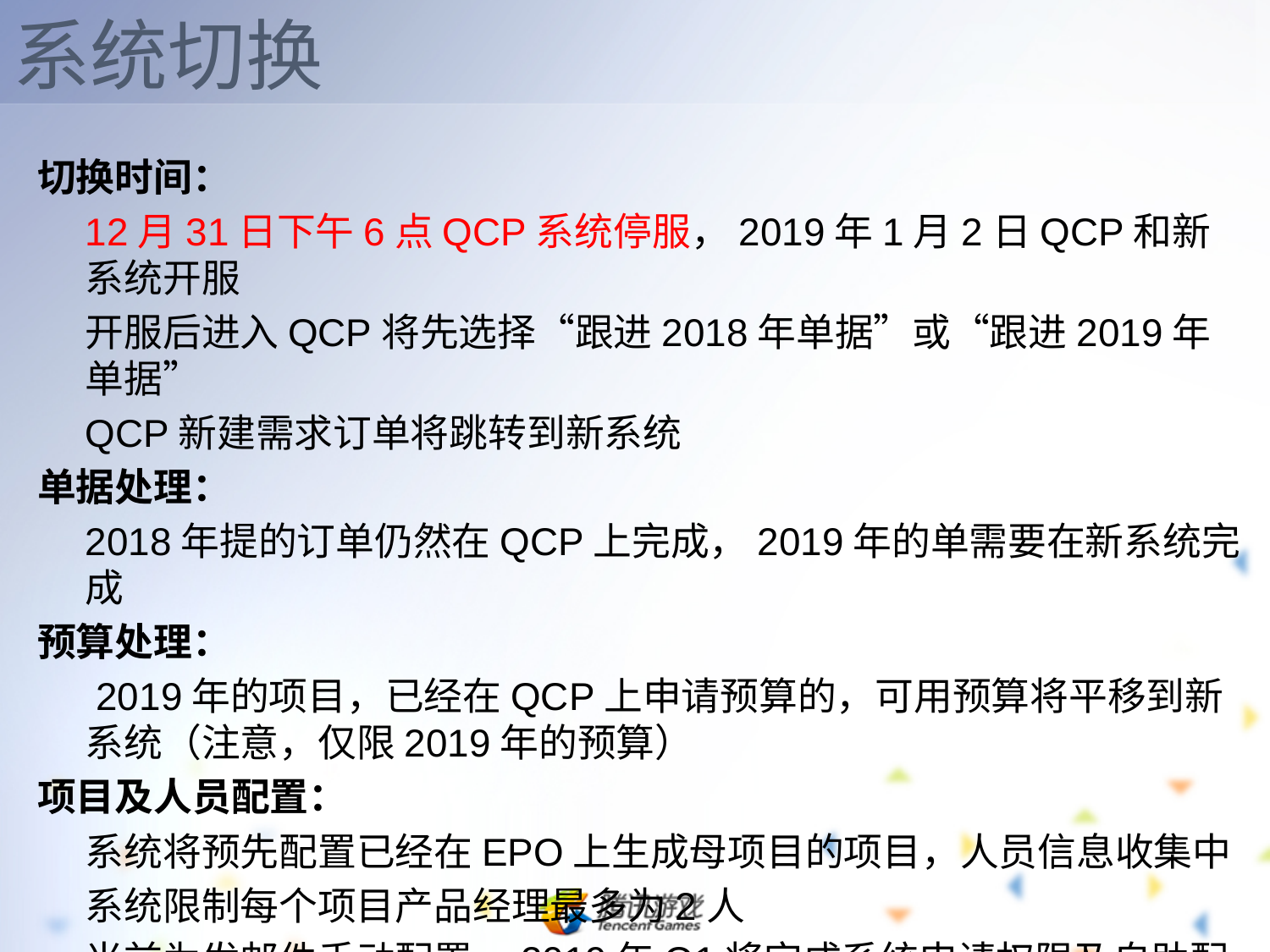

# 系统切换
切换时间：
	12月31日下午6点QCP系统停服，2019年1月2日QCP和新系统开服
	开服后进入QCP将先选择“跟进2018年单据”或“跟进2019年单据”
	QCP新建需求订单将跳转到新系统
单据处理：
	2018年提的订单仍然在QCP上完成，2019年的单需要在新系统完成
预算处理：
	 2019年的项目，已经在QCP上申请预算的，可用预算将平移到新系统（注意，仅限2019年的预算）
项目及人员配置：
	系统将预先配置已经在EPO上生成母项目的项目，人员信息收集中
	系统限制每个项目产品经理最多为2人
	当前为发邮件手动配置、2019年Q1将完成系统申请权限及自助配置